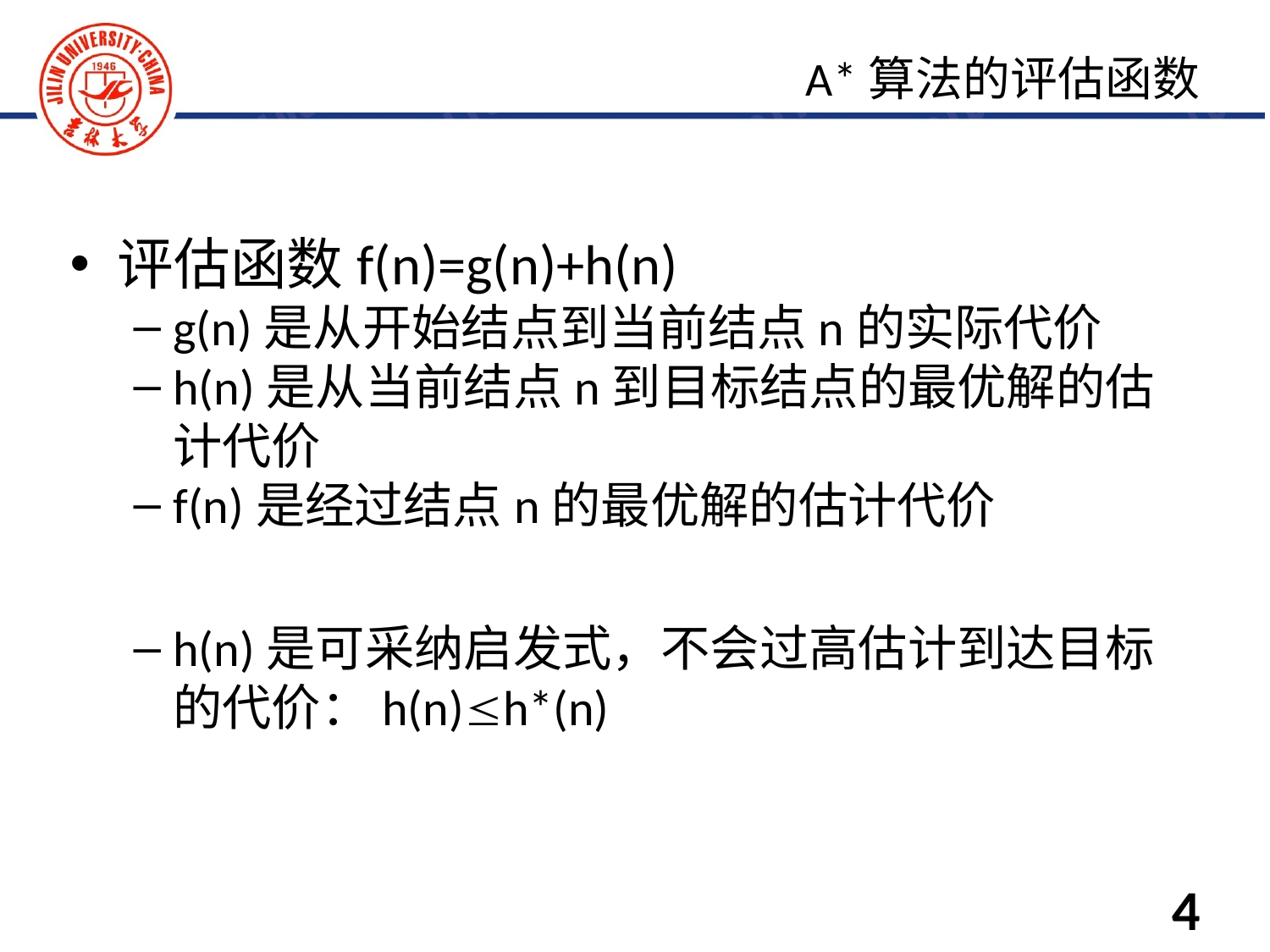

评估函数f(n)=g(n)+h(n)
g(n)是从开始结点到当前结点n的实际代价
h(n)是从当前结点n到目标结点的最优解的估计代价
f(n)是经过结点n的最优解的估计代价

h(n)是可采纳启发式，不会过高估计到达目标的代价：h(n)≤h*(n)
A*算法的评估函数
4